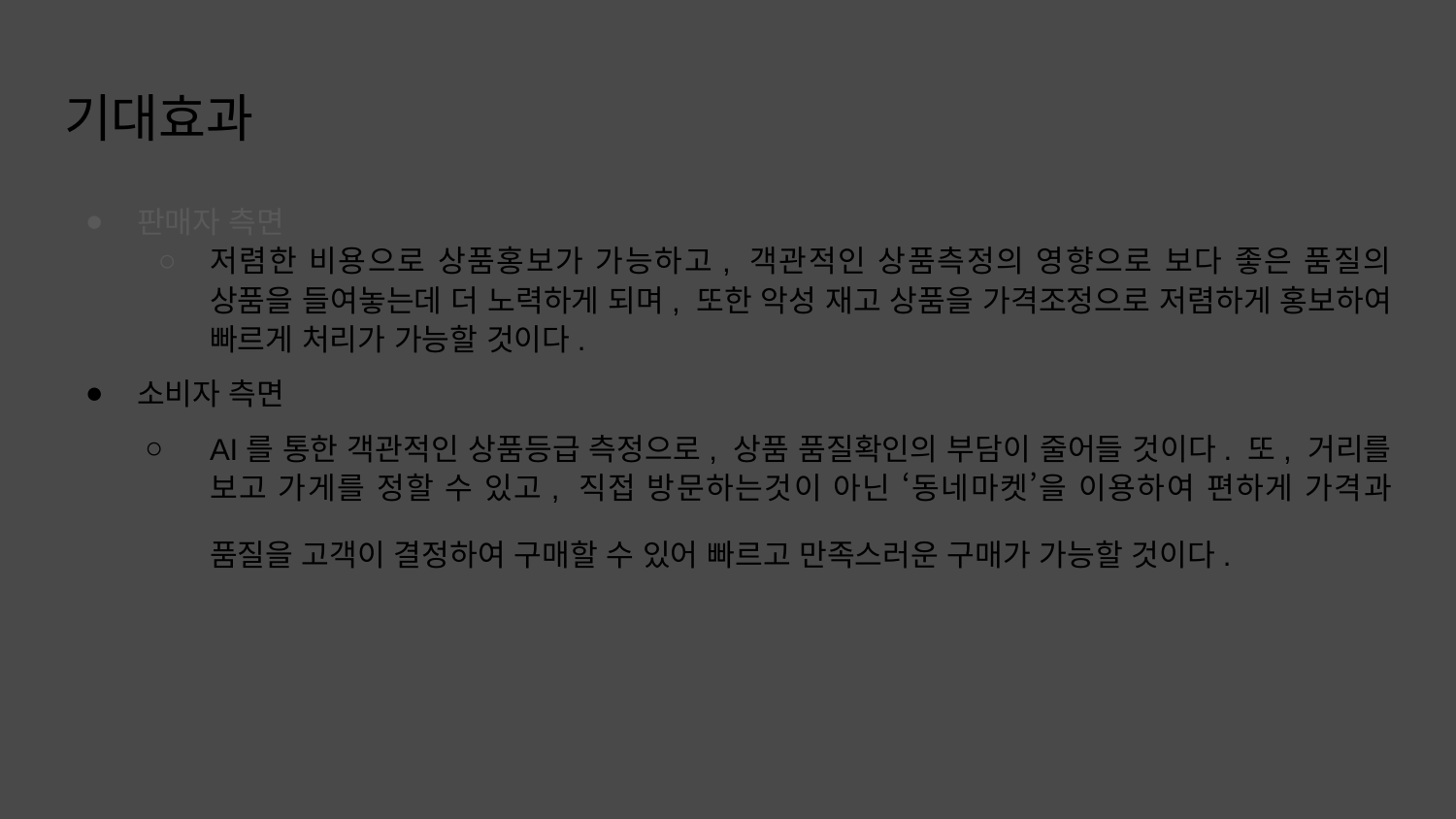

# 기대효과
판매자 측면
저렴한 비용으로 상품홍보가 가능하고, 객관적인 상품측정의 영향으로 보다 좋은 품질의 상품을 들여놓는데 더 노력하게 되며, 또한 악성 재고 상품을 가격조정으로 저렴하게 홍보하여 빠르게 처리가 가능할 것이다.
소비자 측면
AI를 통한 객관적인 상품등급 측정으로, 상품 품질확인의 부담이 줄어들 것이다. 또, 거리를 보고 가게를 정할 수 있고, 직접 방문하는것이 아닌 ‘동네마켓’을 이용하여 편하게 가격과 품질을 고객이 결정하여 구매할 수 있어 빠르고 만족스러운 구매가 가능할 것이다.